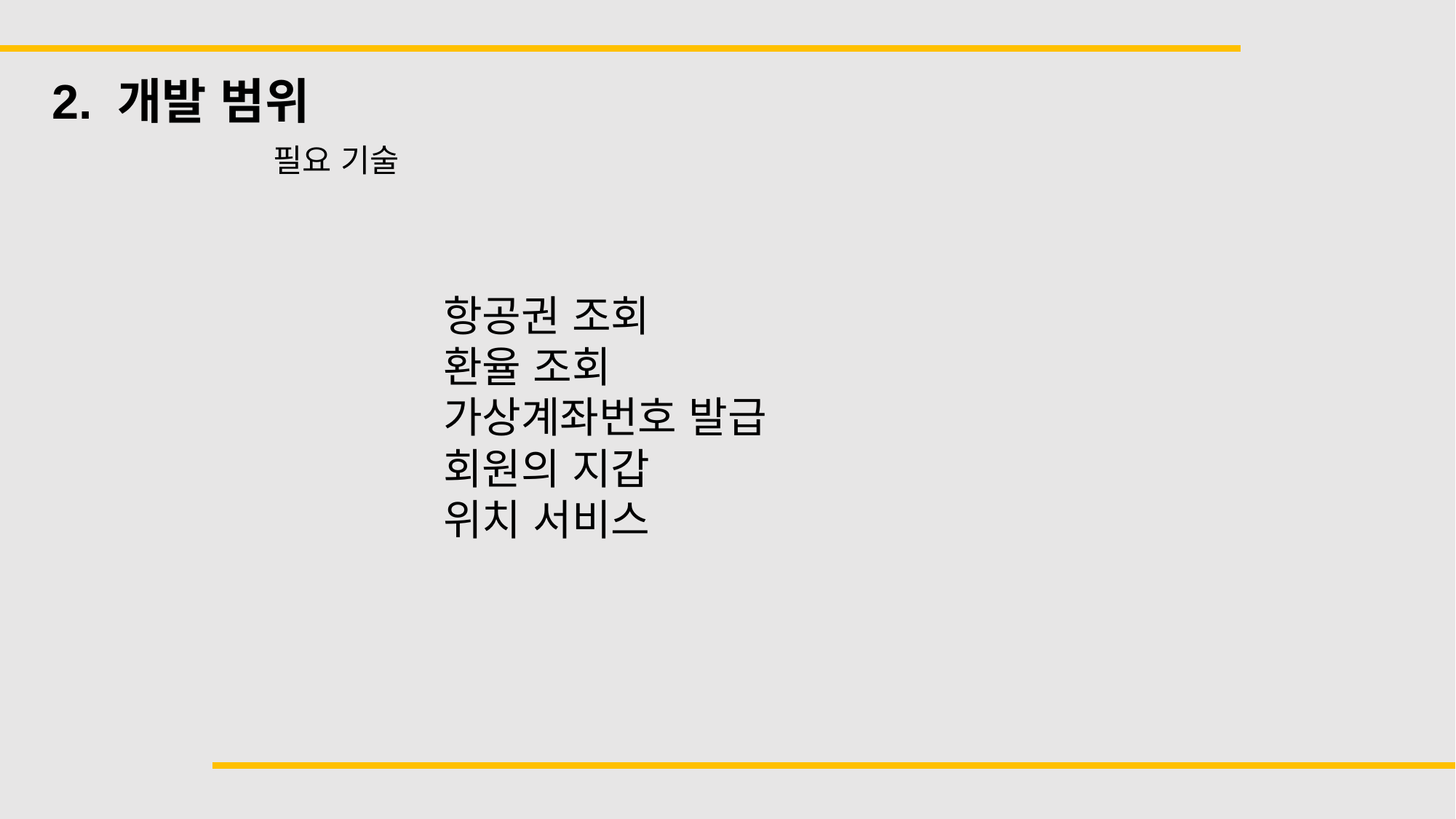

2. 개발 범위
필요 기술
항공권 조회
환율 조회
가상계좌번호 발급
회원의 지갑
위치 서비스